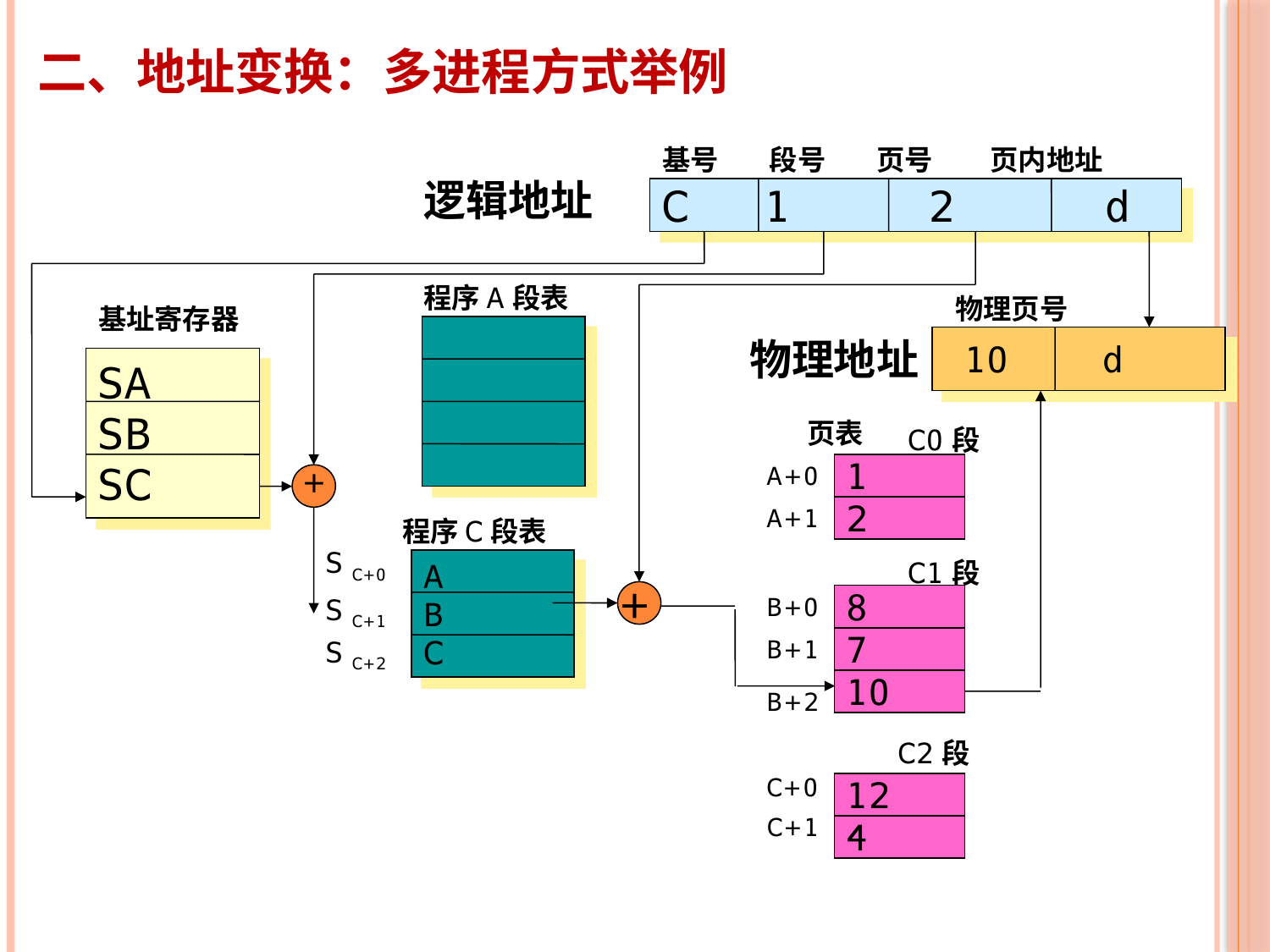

# 二、地址变换：多进程方式举例
基号        段号        页号         页内地址
逻辑地址
C      1           2            d

程序A段表

物理页号
基址寄存器

物理地址
  10         d

SA
SB
SC

页表
C0段
A+0
1
+

A+1
2

程序C段表
S C+0
C1段
A
B
C
+

B+0
8
S C+1

B+1
7
S C+2

10
B+2

C2段
C+0
12
C+1
4